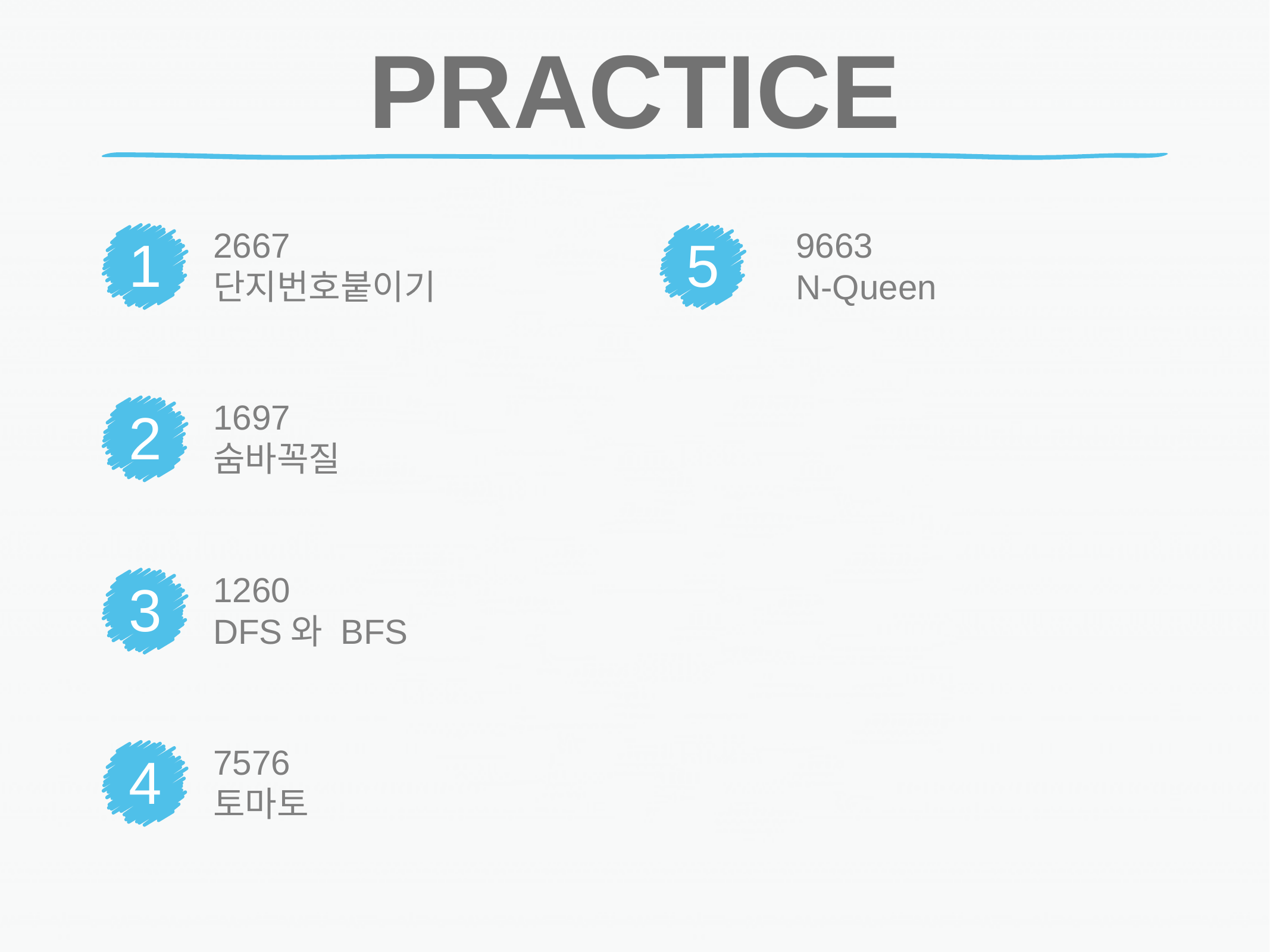

# PRACTICE
1
5

2667
단지번호붙이기

9663
N-Queen
2

1697
숨바꼭질
3

1260
DFS와 BFS
4

7576
토마토